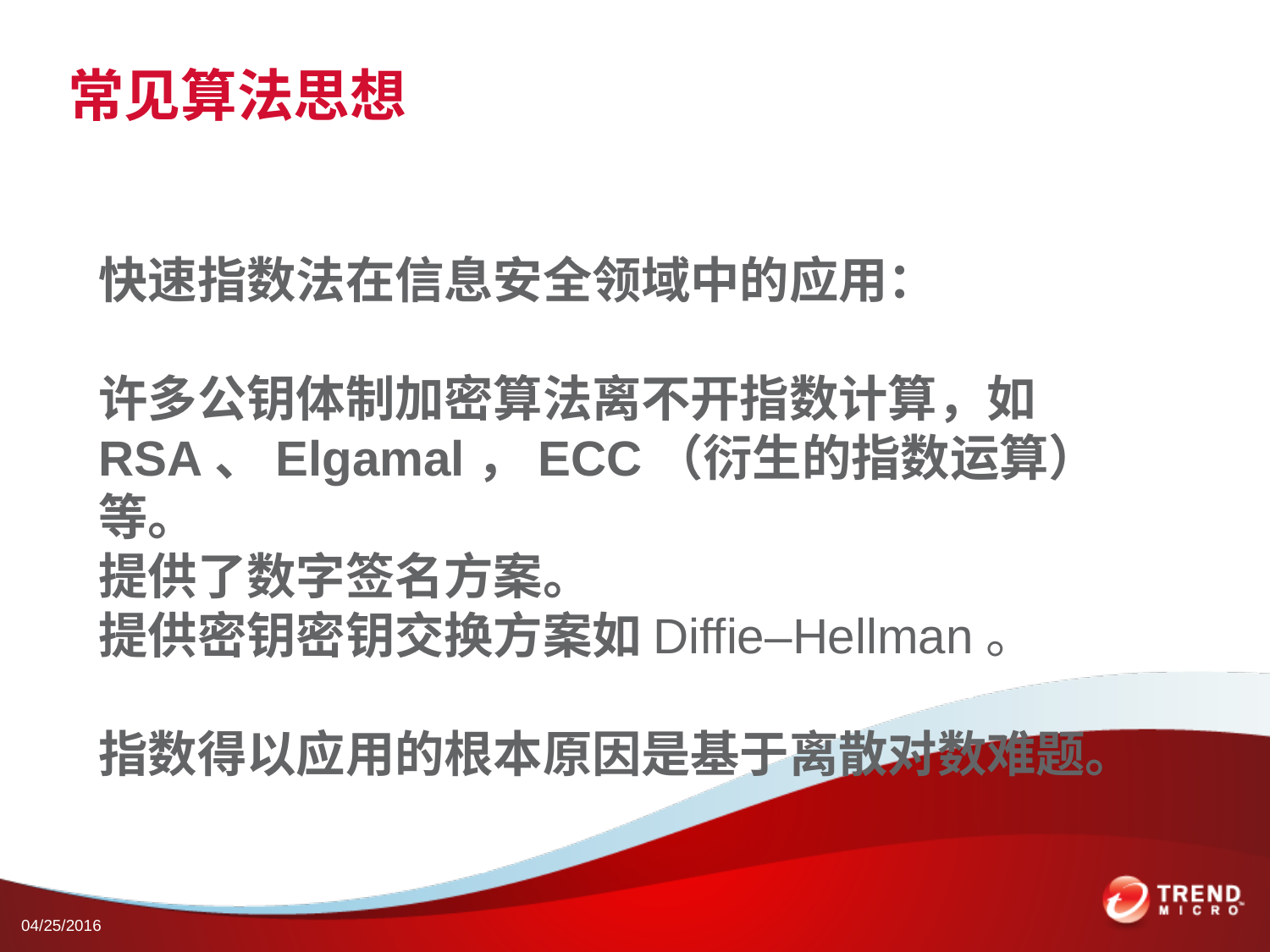

# 常见算法思想
快速指数法在信息安全领域中的应用：

许多公钥体制加密算法离不开指数计算，如RSA、Elgamal，ECC（衍生的指数运算）等。
提供了数字签名方案。
提供密钥密钥交换方案如Diffie–Hellman。

指数得以应用的根本原因是基于离散对数难题。
04/25/2016